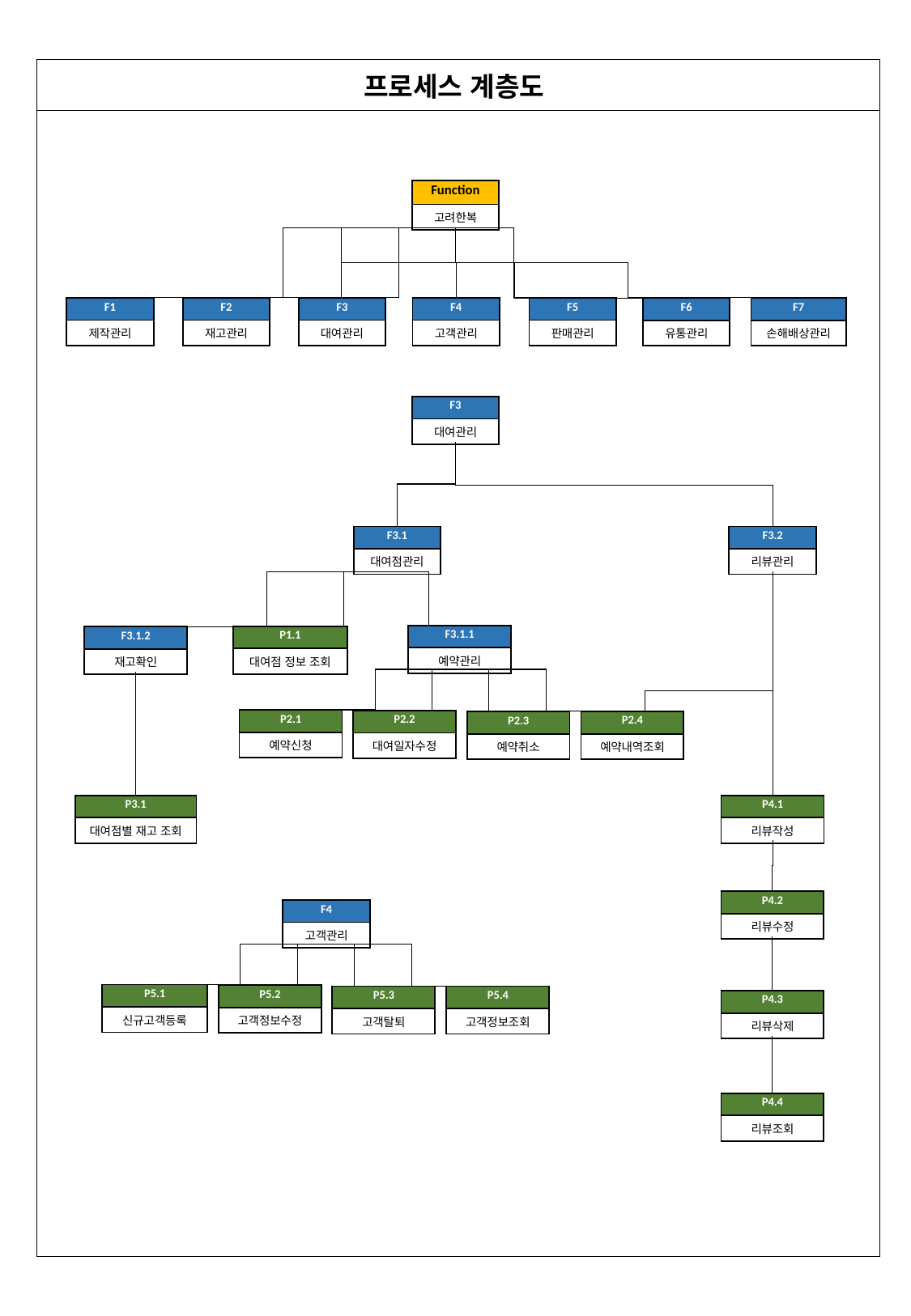

| 프로세스 계층도 |
| --- |
|  |
| Function |
| --- |
| 고려한복 |
| F1 |
| --- |
| 제작관리 |
| F2 |
| --- |
| 재고관리 |
| F3 |
| --- |
| 대여관리 |
| F4 |
| --- |
| 고객관리 |
| F5 |
| --- |
| 판매관리 |
| F6 |
| --- |
| 유통관리 |
| F7 |
| --- |
| 손해배상관리 |
| F3 |
| --- |
| 대여관리 |
| F3.1 |
| --- |
| 대여점관리 |
| F3.2 |
| --- |
| 리뷰관리 |
| F3.1.1 |
| --- |
| 예약관리 |
| P1.1 |
| --- |
| 대여점 정보 조회 |
| F3.1.2 |
| --- |
| 재고확인 |
| P2.1 |
| --- |
| 예약신청 |
| P2.2 |
| --- |
| 대여일자수정 |
| P2.4 |
| --- |
| 예약내역조회 |
| P2.3 |
| --- |
| 예약취소 |
| P3.1 |
| --- |
| 대여점별 재고 조회 |
| P4.1 |
| --- |
| 리뷰작성 |
| P4.2 |
| --- |
| 리뷰수정 |
| F4 |
| --- |
| 고객관리 |
| P5.1 |
| --- |
| 신규고객등록 |
| P5.2 |
| --- |
| 고객정보수정 |
| P5.4 |
| --- |
| 고객정보조회 |
| P5.3 |
| --- |
| 고객탈퇴 |
| P4.3 |
| --- |
| 리뷰삭제 |
| P4.4 |
| --- |
| 리뷰조회 |